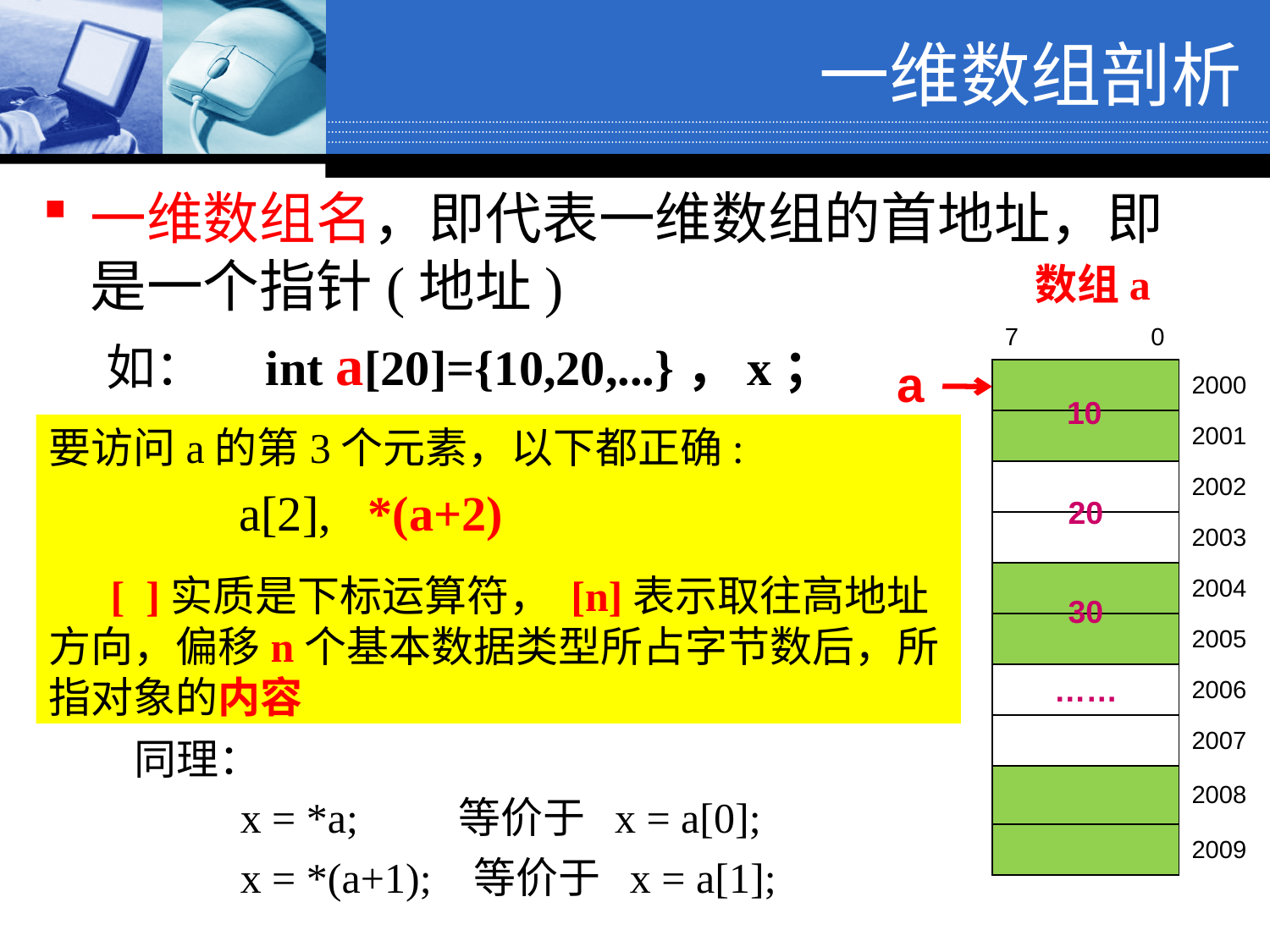

# 一维数组剖析
一维数组名，即代表一维数组的首地址，即是一个指针(地址)
如：　int a[20]={10,20,...}，x；

数组a
| 7 0 |  |
| --- | --- |
|  | 2000 |
|  | 2001 |
|  | 2002 |
|  | 2003 |
|  | 2004 |
|  | 2005 |
|  | 2006 |
|  | 2007 |
|  | 2008 |
|  | 2009 |
a
10
要访问a的第3个元素，以下都正确:
a[2],   *(a+2)

 [  ]实质是下标运算符， [n]表示取往高地址方向，偏移n个基本数据类型所占字节数后，所指对象的内容

20
30
……
　同理：
              x = *a;　     等价于  x = a[0];
              x = *(a+1);   等价于  x = a[1];